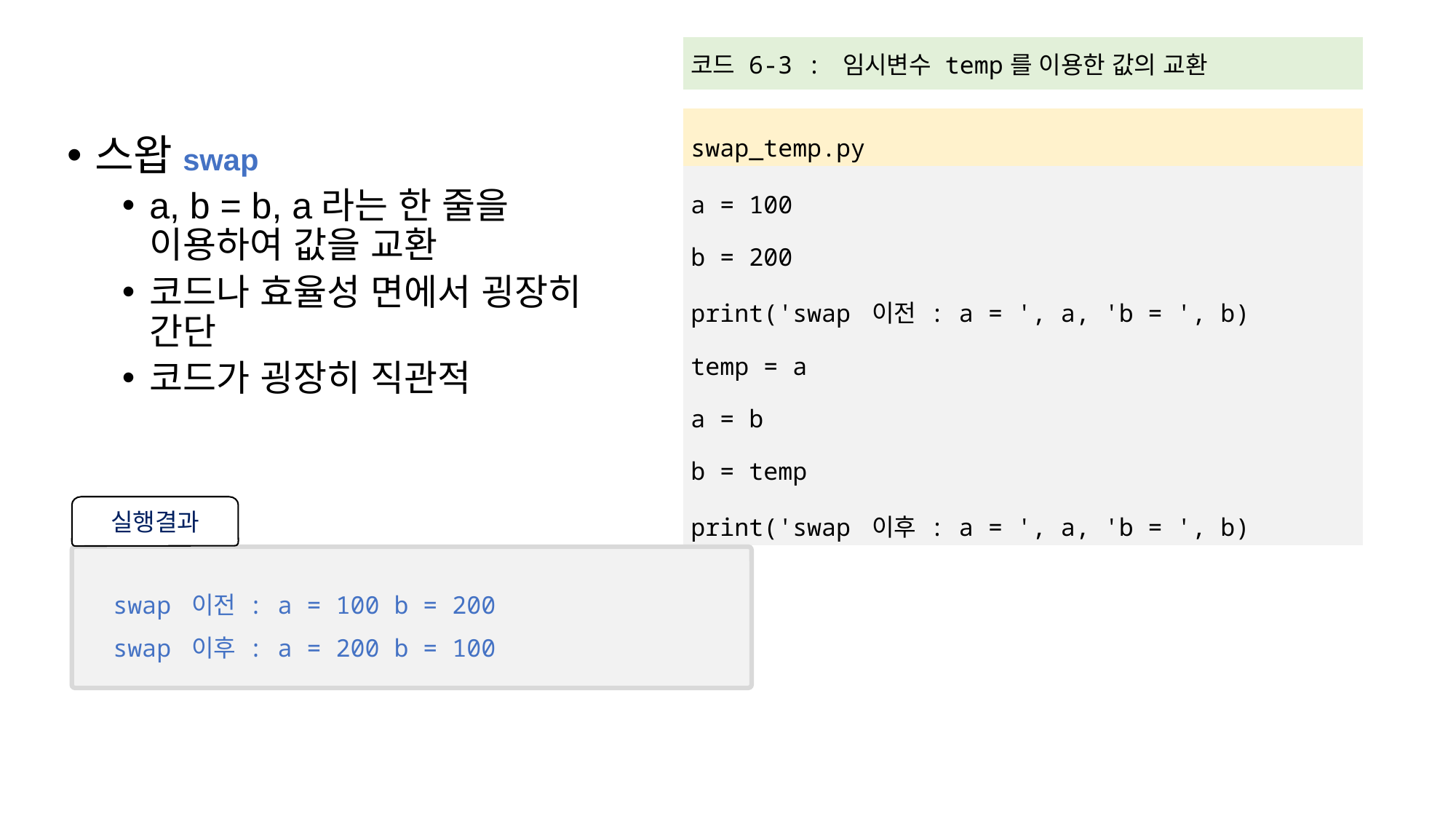

| 코드 6-3 : 임시변수 temp를 이용한 값의 교환 |
| --- |
|  |
| swap\_temp.py |
| a = 100 b = 200 print('swap 이전 : a = ', a, 'b = ', b) temp = a a = b b = temp print('swap 이후 : a = ', a, 'b = ', b) |
스왑swap
a, b = b, a라는 한 줄을 이용하여 값을 교환
코드나 효율성 면에서 굉장히 간단
코드가 굉장히 직관적

실행결과

swap 이전 : a = 100 b = 200
swap 이후 : a = 200 b = 100